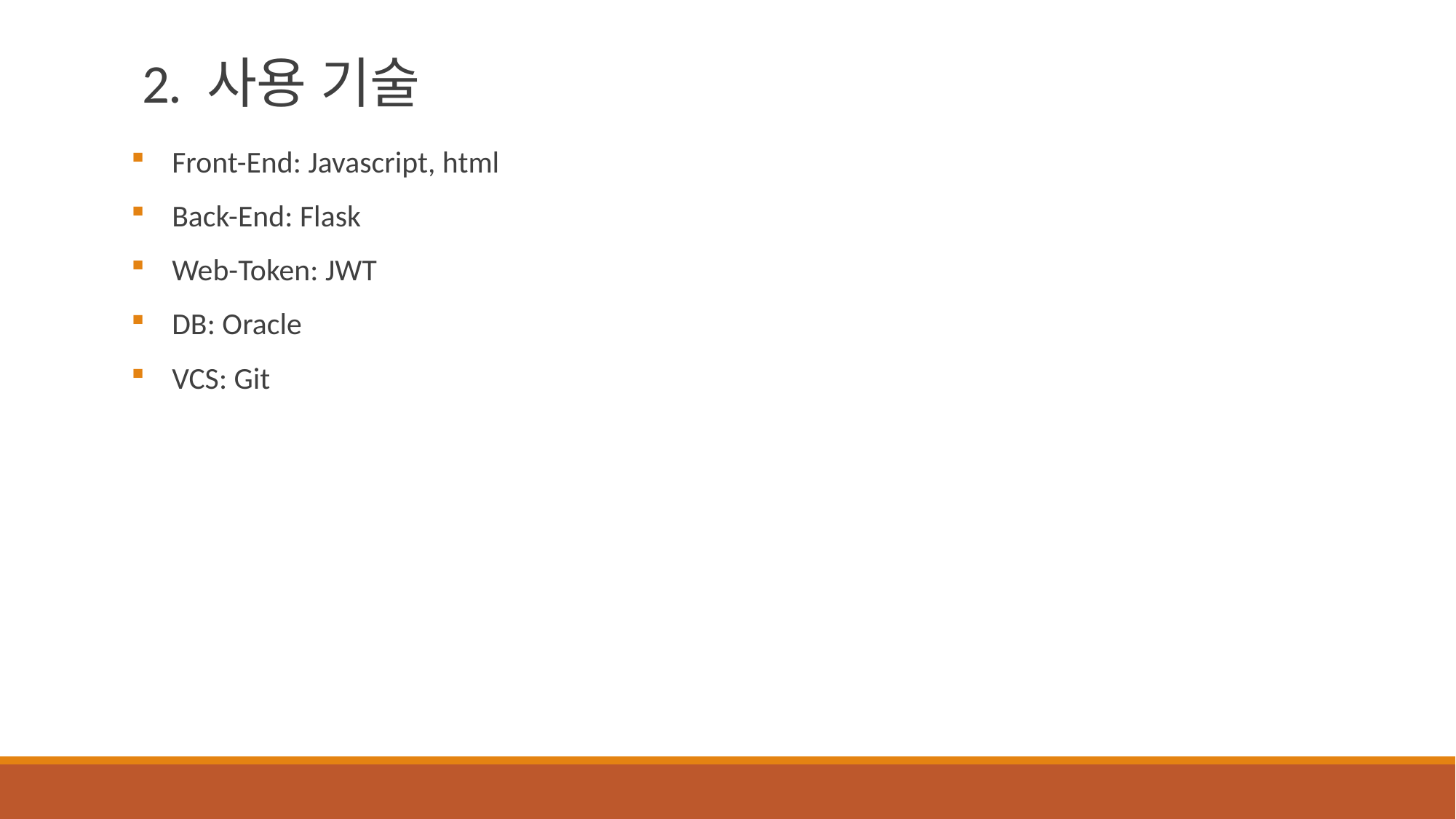

# 2. 사용 기술
Front-End: Javascript, html
Back-End: Flask
Web-Token: JWT
DB: Oracle
VCS: Git